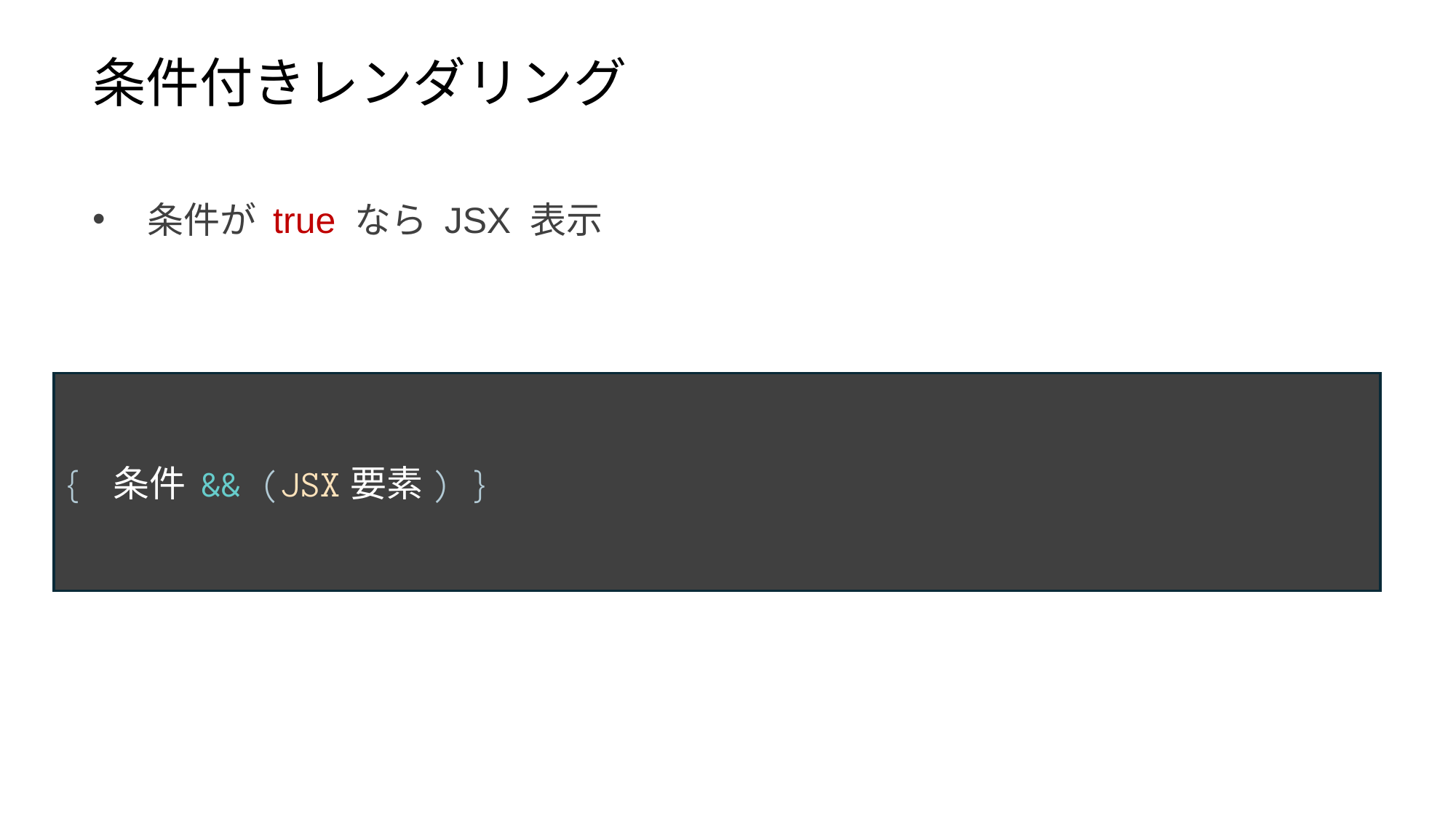

条件付きレンダリング
条件が true なら JSX 表示
{ 条件 && (JSX要素) }